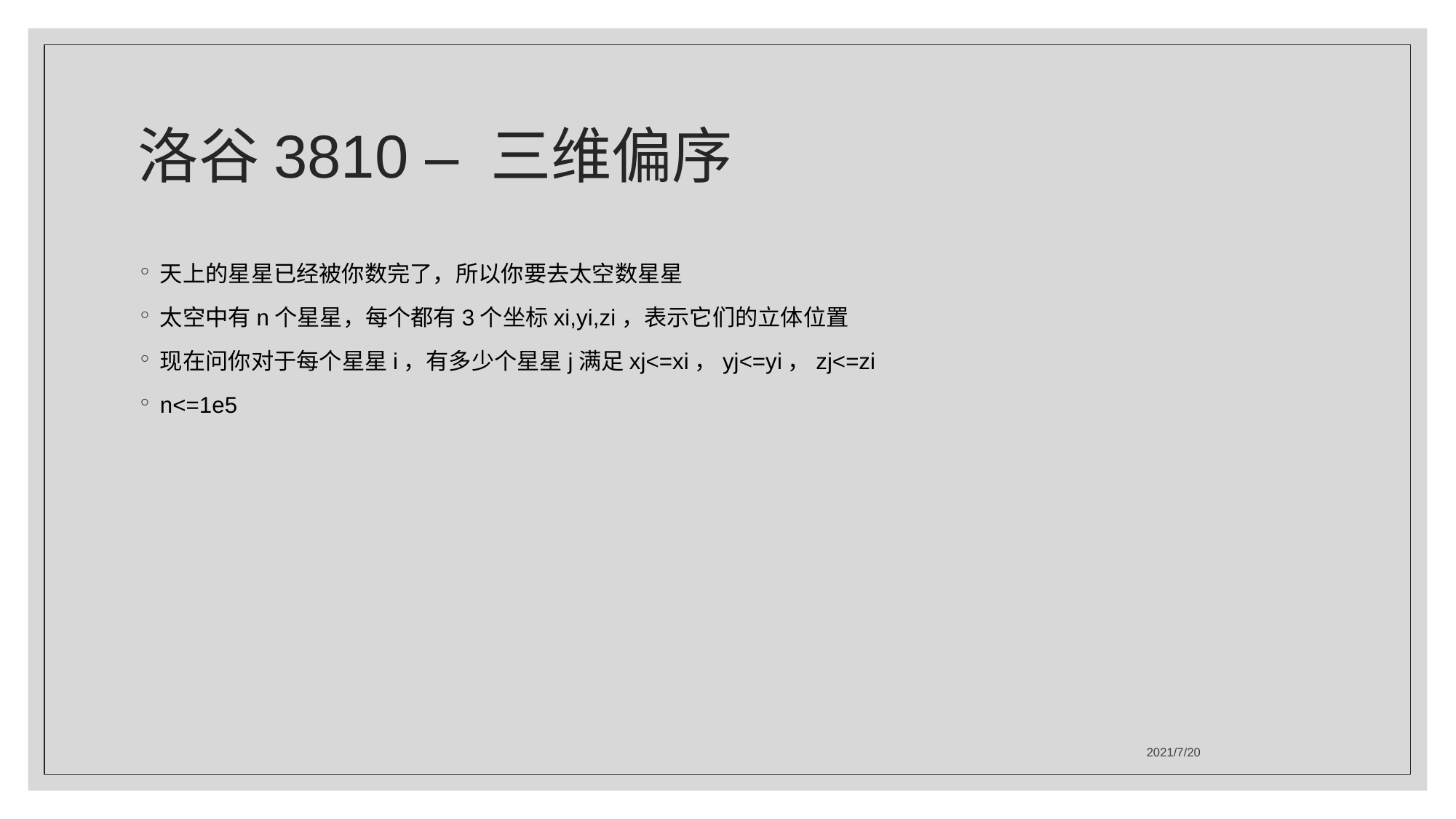

# 洛谷3810 – 三维偏序
天上的星星已经被你数完了，所以你要去太空数星星
太空中有n个星星，每个都有3个坐标xi,yi,zi，表示它们的立体位置
现在问你对于每个星星i，有多少个星星j满足xj<=xi，yj<=yi，zj<=zi
n<=1e5

2021/7/20